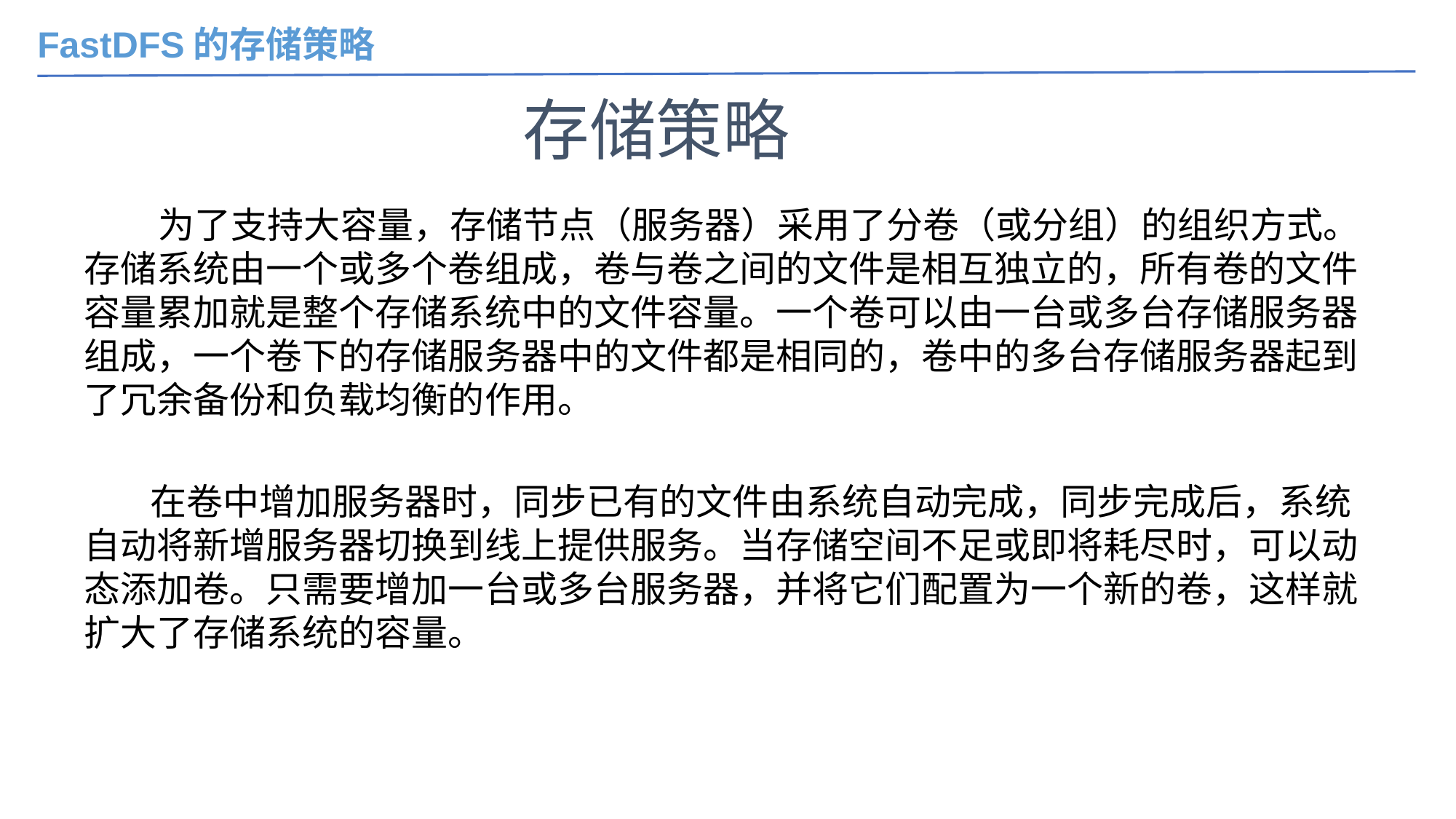

FastDFS的存储策略
存储策略
        为了支持大容量，存储节点（服务器）采用了分卷（或分组）的组织方式。存储系统由一个或多个卷组成，卷与卷之间的文件是相互独立的，所有卷的文件容量累加就是整个存储系统中的文件容量。一个卷可以由一台或多台存储服务器组成，一个卷下的存储服务器中的文件都是相同的，卷中的多台存储服务器起到了冗余备份和负载均衡的作用。

       在卷中增加服务器时，同步已有的文件由系统自动完成，同步完成后，系统自动将新增服务器切换到线上提供服务。当存储空间不足或即将耗尽时，可以动态添加卷。只需要增加一台或多台服务器，并将它们配置为一个新的卷，这样就扩大了存储系统的容量。